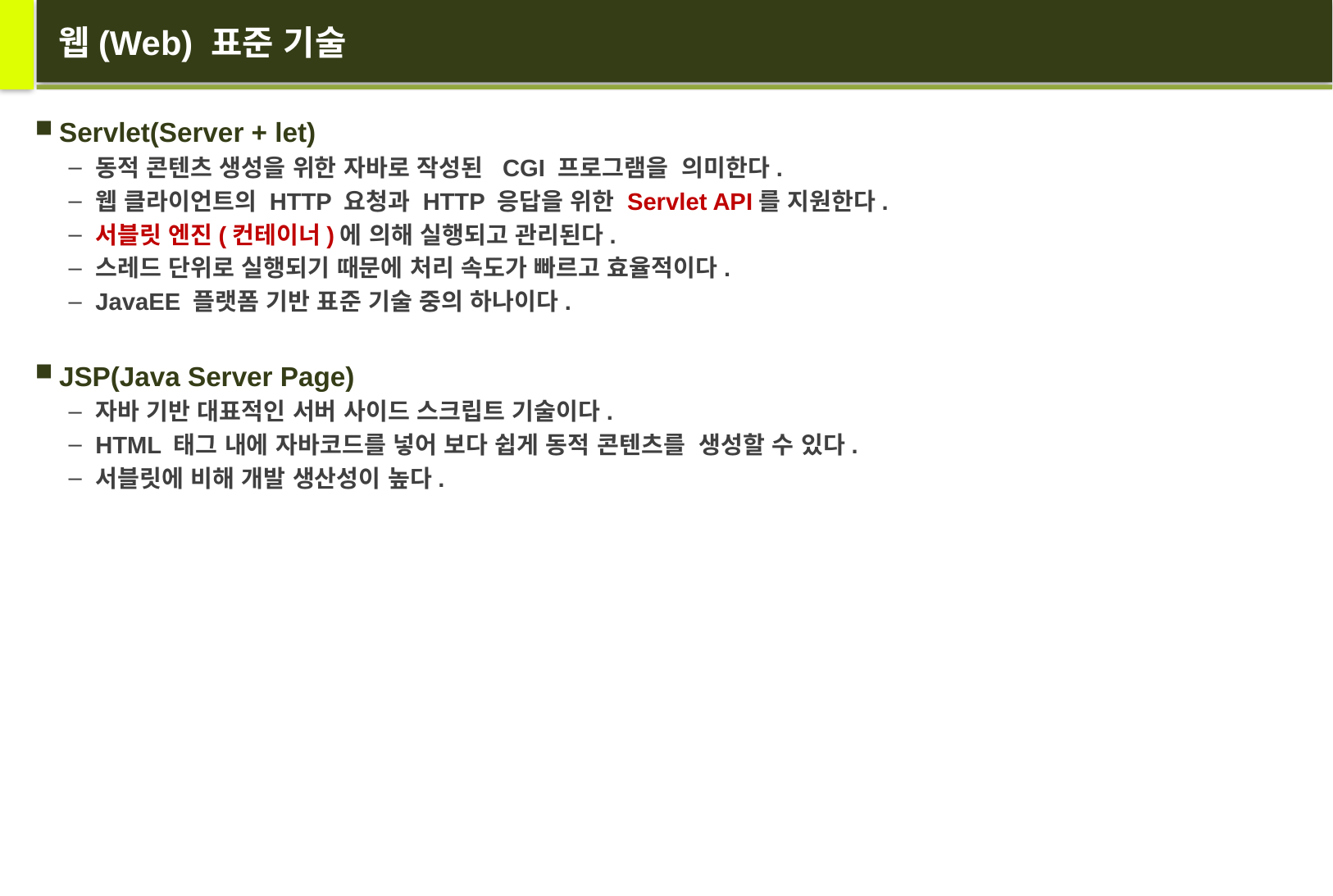

# 웹(Web) 표준 기술
Servlet(Server + let)
동적 콘텐츠 생성을 위한 자바로 작성된  CGI 프로그램을  의미한다.
웹 클라이언트의 HTTP 요청과 HTTP 응답을 위한 Servlet API를 지원한다.
서블릿 엔진(컨테이너)에 의해 실행되고 관리된다.
스레드 단위로 실행되기 때문에 처리 속도가 빠르고 효율적이다.
JavaEE 플랫폼 기반 표준 기술 중의 하나이다.

JSP(Java Server Page)
자바 기반 대표적인 서버 사이드 스크립트 기술이다.
HTML 태그 내에 자바코드를 넣어 보다 쉽게 동적 콘텐츠를  생성할 수 있다.
서블릿에 비해 개발 생산성이 높다.